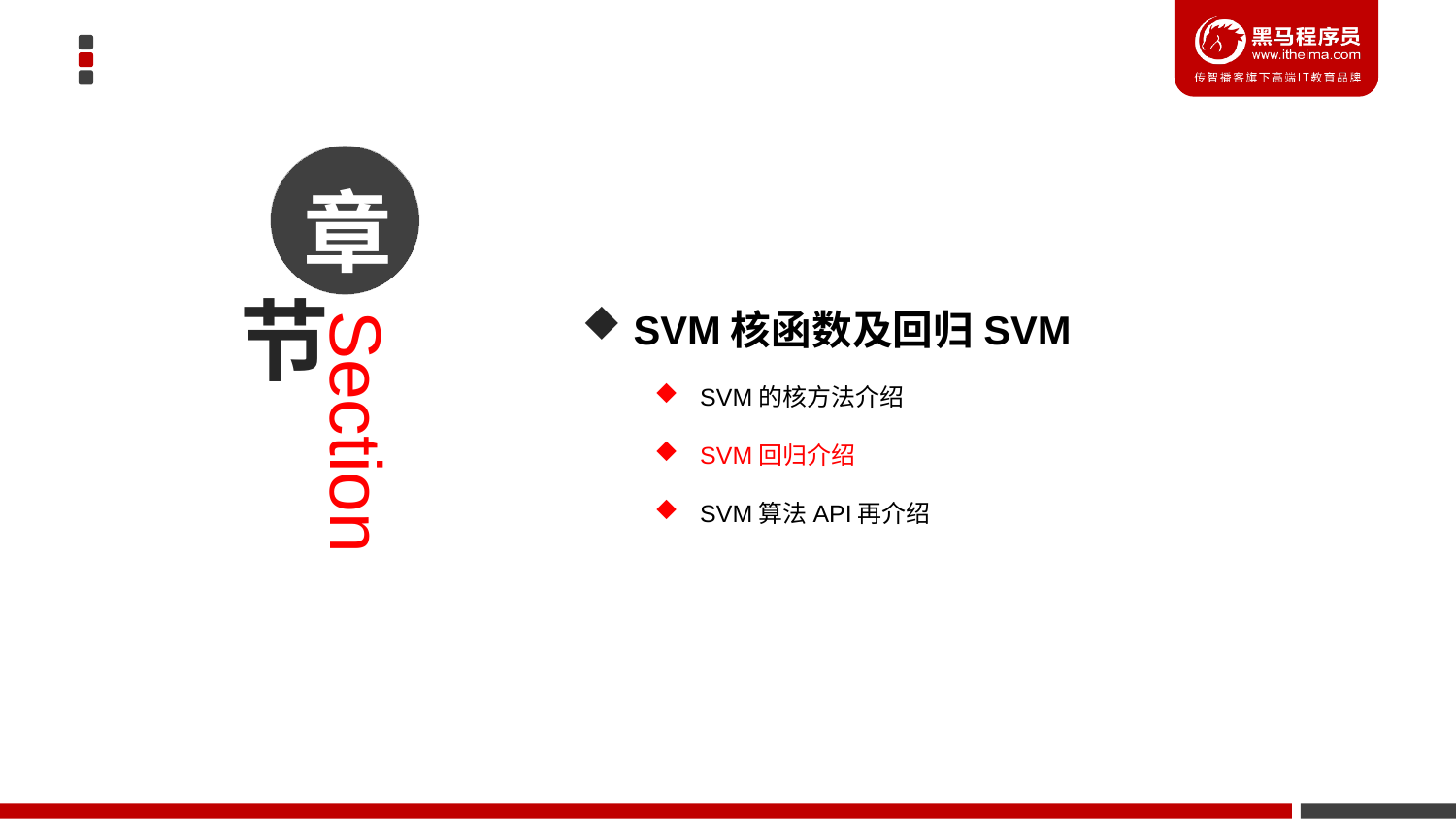

章
 SVM核函数及回归SVM
SVM的核方法介绍
SVM回归介绍
SVM算法API再介绍
节
Section